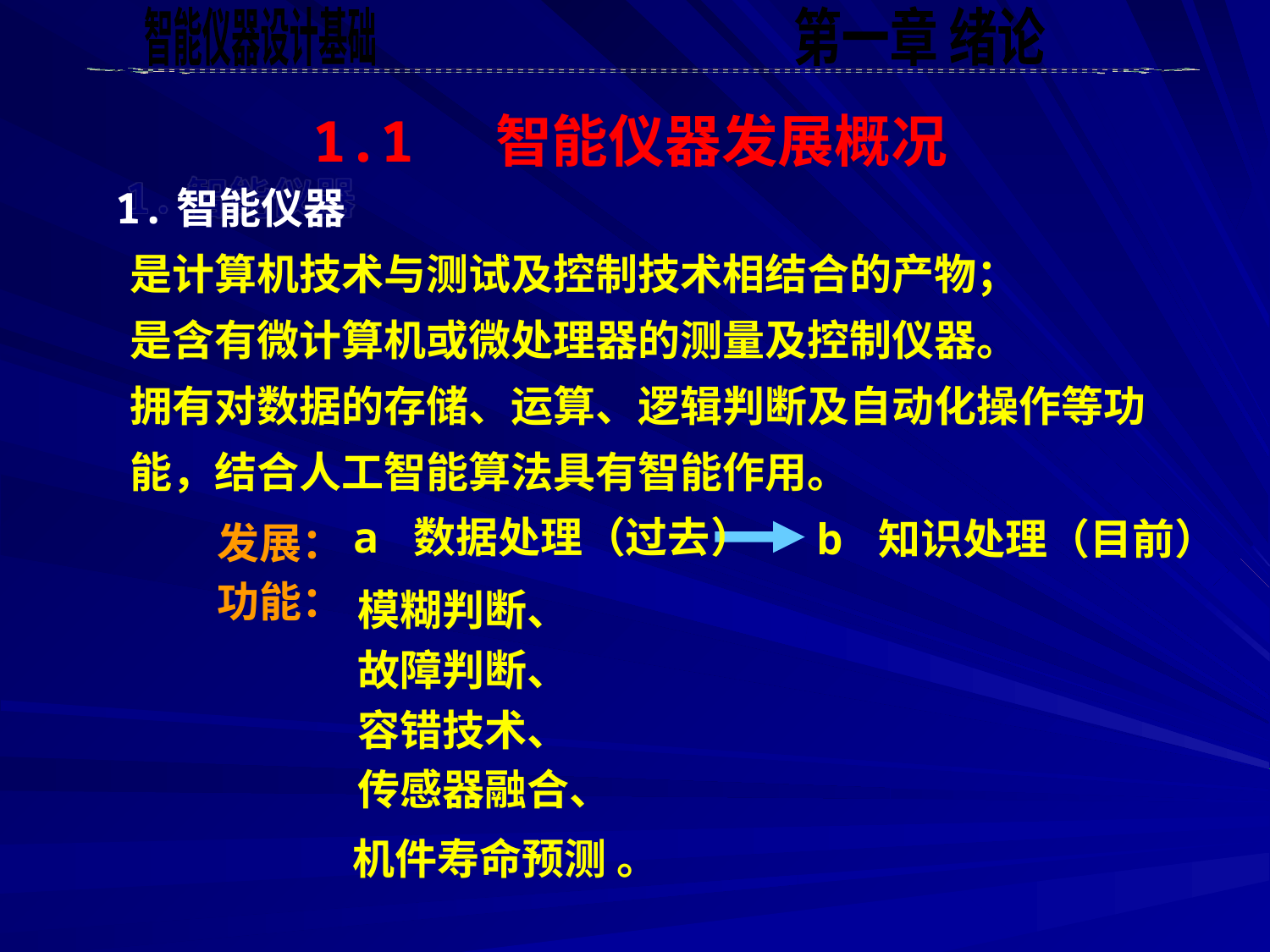

1.1  智能仪器发展概况
1.智能仪器
是计算机技术与测试及控制技术相结合的产物；
是含有微计算机或微处理器的测量及控制仪器。
拥有对数据的存储、运算、逻辑判断及自动化操作等功能，结合人工智能算法具有智能作用。
a 数据处理（过去）
b 知识处理（目前）
发展：

功能：
模糊判断、
故障判断、
容错技术、
传感器融合、
机件寿命预测 。